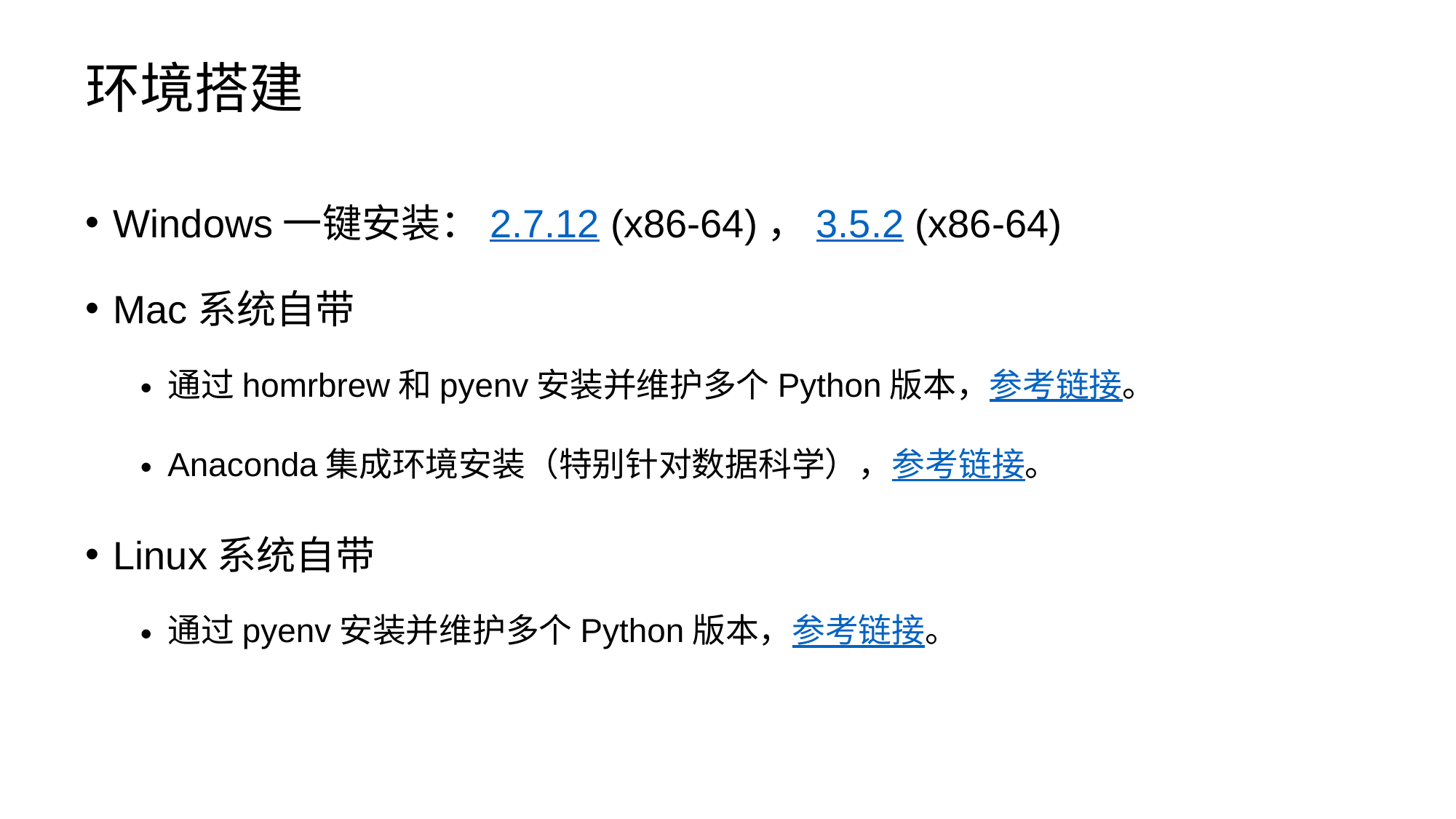

# 环境搭建
Windows一键安装：2.7.12 (x86-64)，3.5.2 (x86-64)
Mac系统自带
通过homrbrew和pyenv安装并维护多个Python版本，参考链接。
Anaconda集成环境安装（特别针对数据科学），参考链接。
Linux系统自带
通过pyenv安装并维护多个Python版本，参考链接。